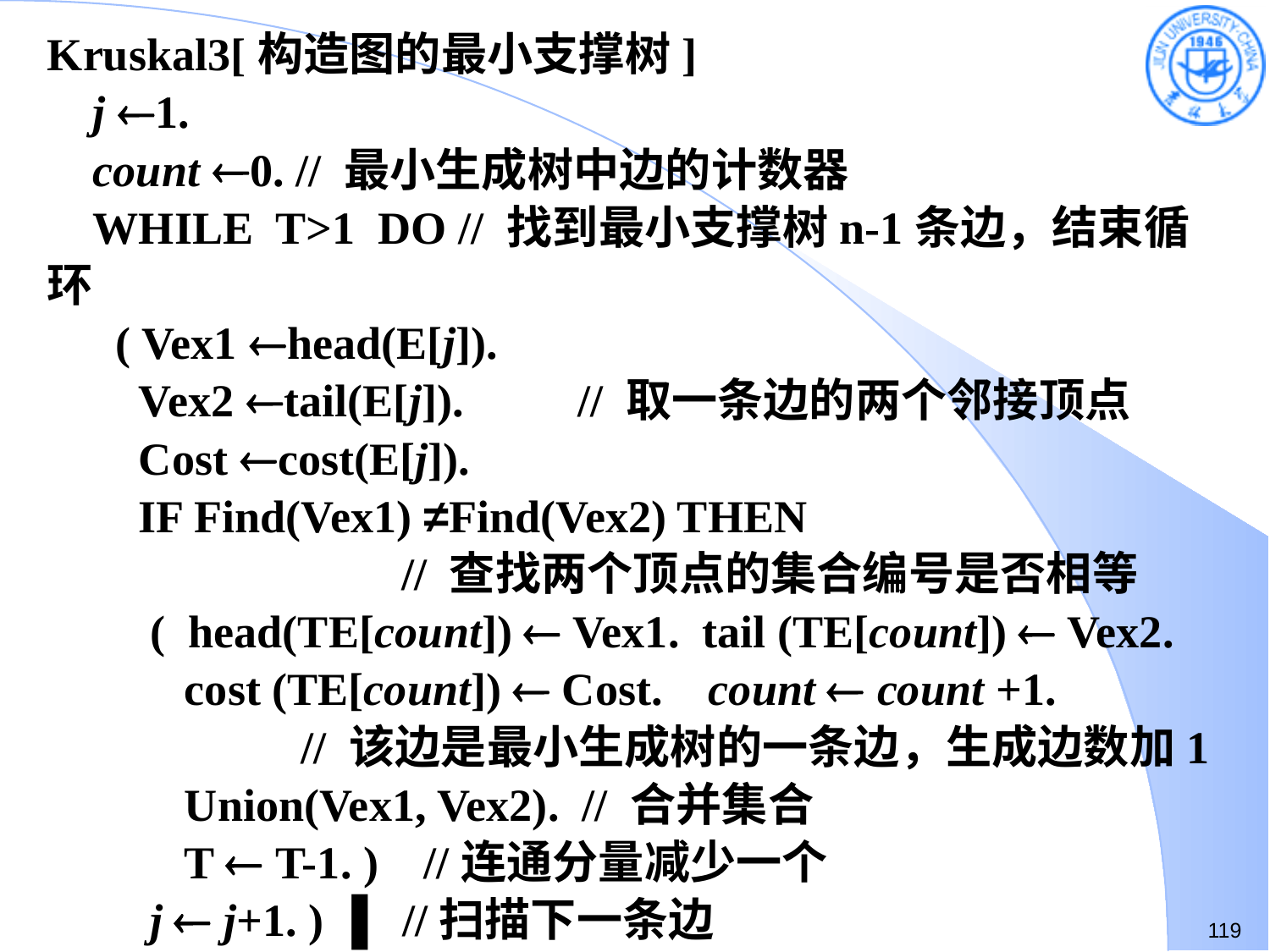

Kruskal3[构造图的最小支撑树]
    j ←1.
    count ←0. // 最小生成树中边的计数器
    WHILE  T>1  DO // 找到最小支撑树n-1条边，结束循环
      ( Vex1 ←head(E[j]).
        Vex2 ←tail(E[j]).          // 取一条边的两个邻接顶点
        Cost ←cost(E[j]).
        IF Find(Vex1) ≠Find(Vex2) THEN
                               // 查找两个顶点的集合编号是否相等
         (  head(TE[count]) ← Vex1.  tail (TE[count]) ← Vex2.
            cost (TE[count]) ← Cost.    count ← count +1.
	   	// 该边是最小生成树的一条边，生成边数加1
            Union(Vex1, Vex2).  // 合并集合
            T ← T-1. )    //连通分量减少一个
         j ← j+1. ) ▐   //扫描下一条边